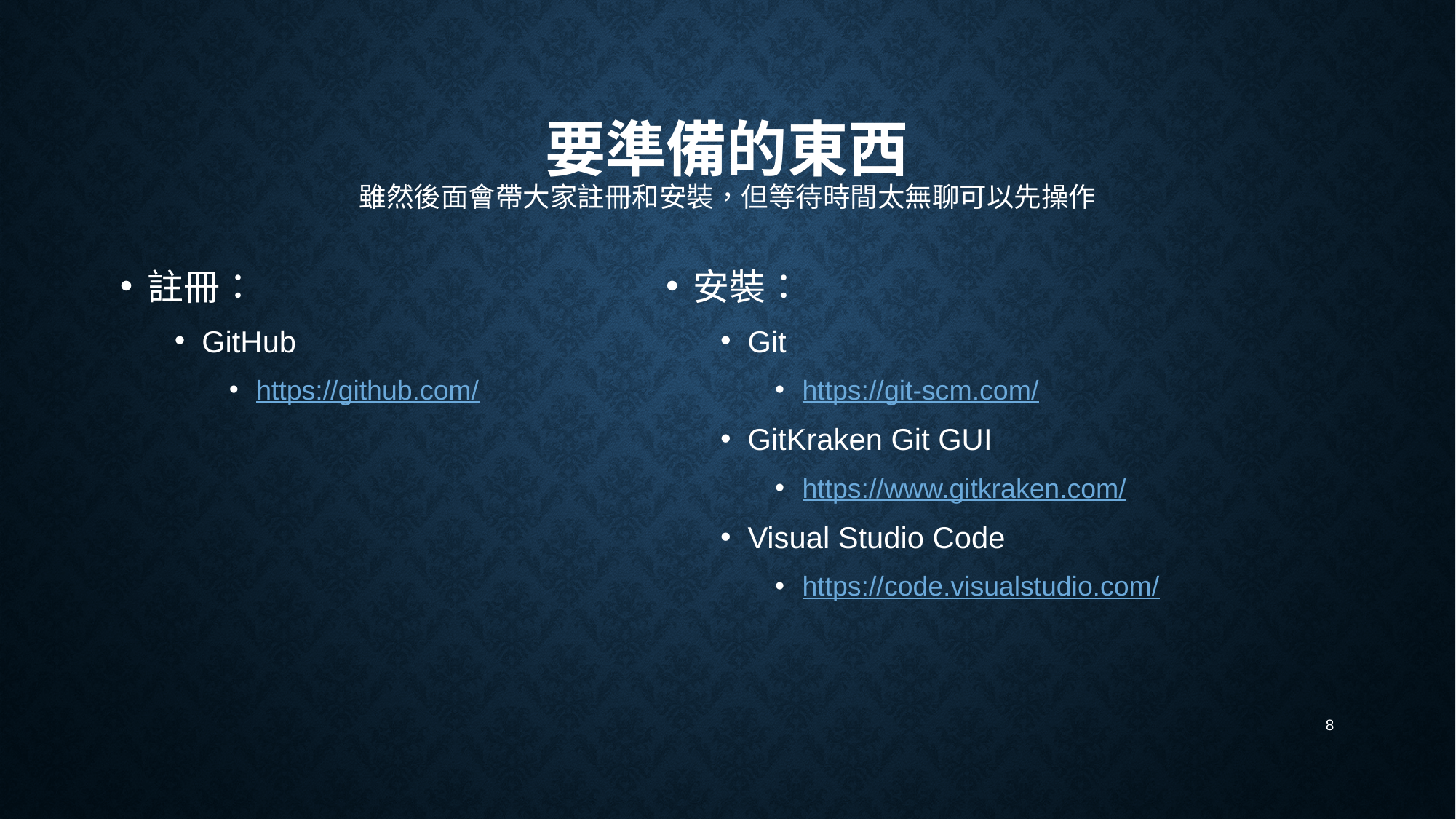

# 要準備的東西
雖然後面會帶大家註冊和安裝，但等待時間太無聊可以先操作
註冊：
GitHub
https://github.com/
安裝：
Git
https://git-scm.com/
GitKraken Git GUI
https://www.gitkraken.com/
Visual Studio Code
https://code.visualstudio.com/
8